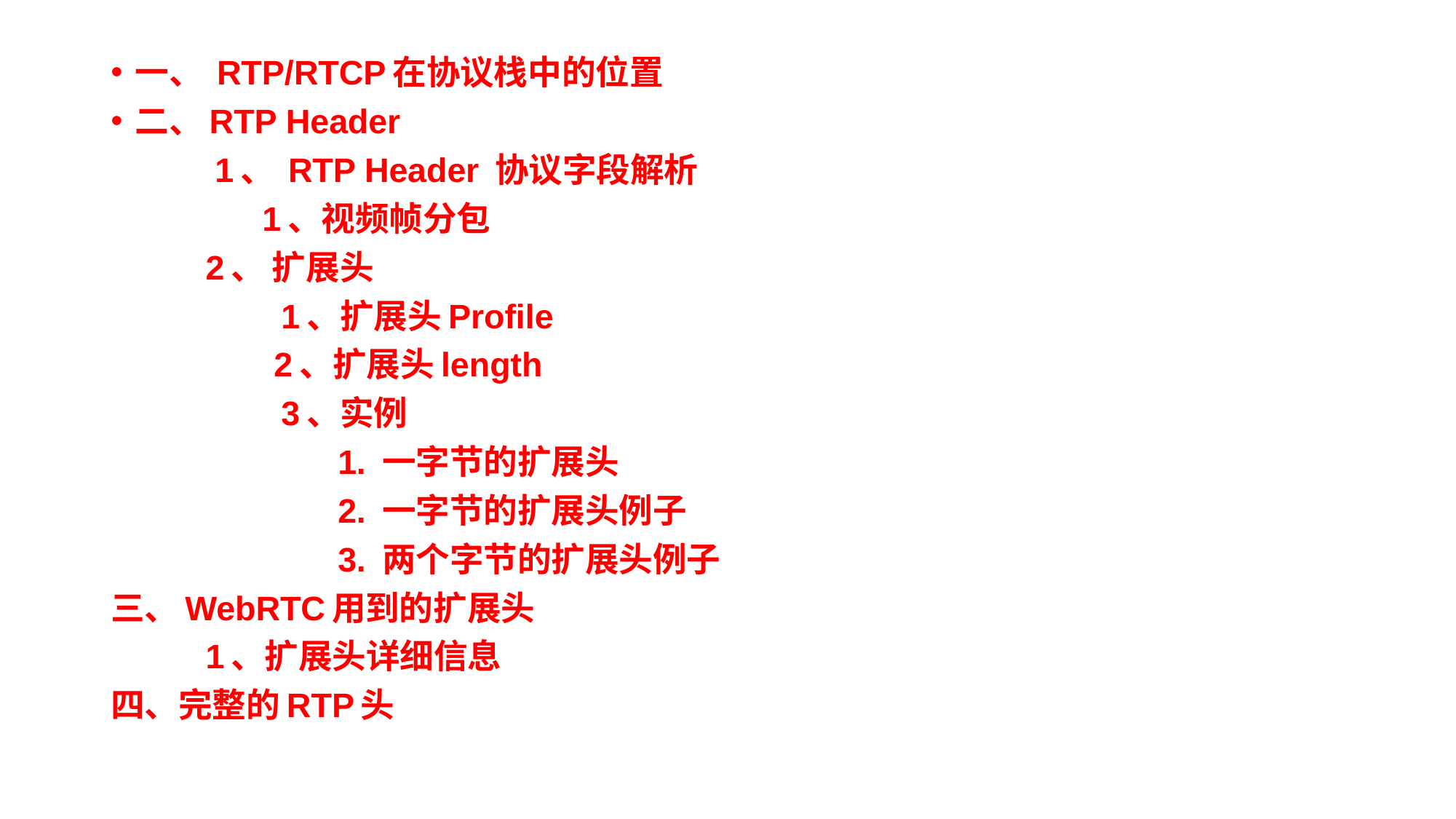

一、 RTP/RTCP在协议栈中的位置
二、RTP Header
           1、 RTP Header 协议字段解析
                1、视频帧分包
          2、 扩展头
                  1、扩展头Profile
         	        2、扩展头length
                  3、实例
                        1. 一字节的扩展头
                        2. 一字节的扩展头例子
                        3. 两个字节的扩展头例子
三、WebRTC用到的扩展头
          1、扩展头详细信息
四、完整的RTP头